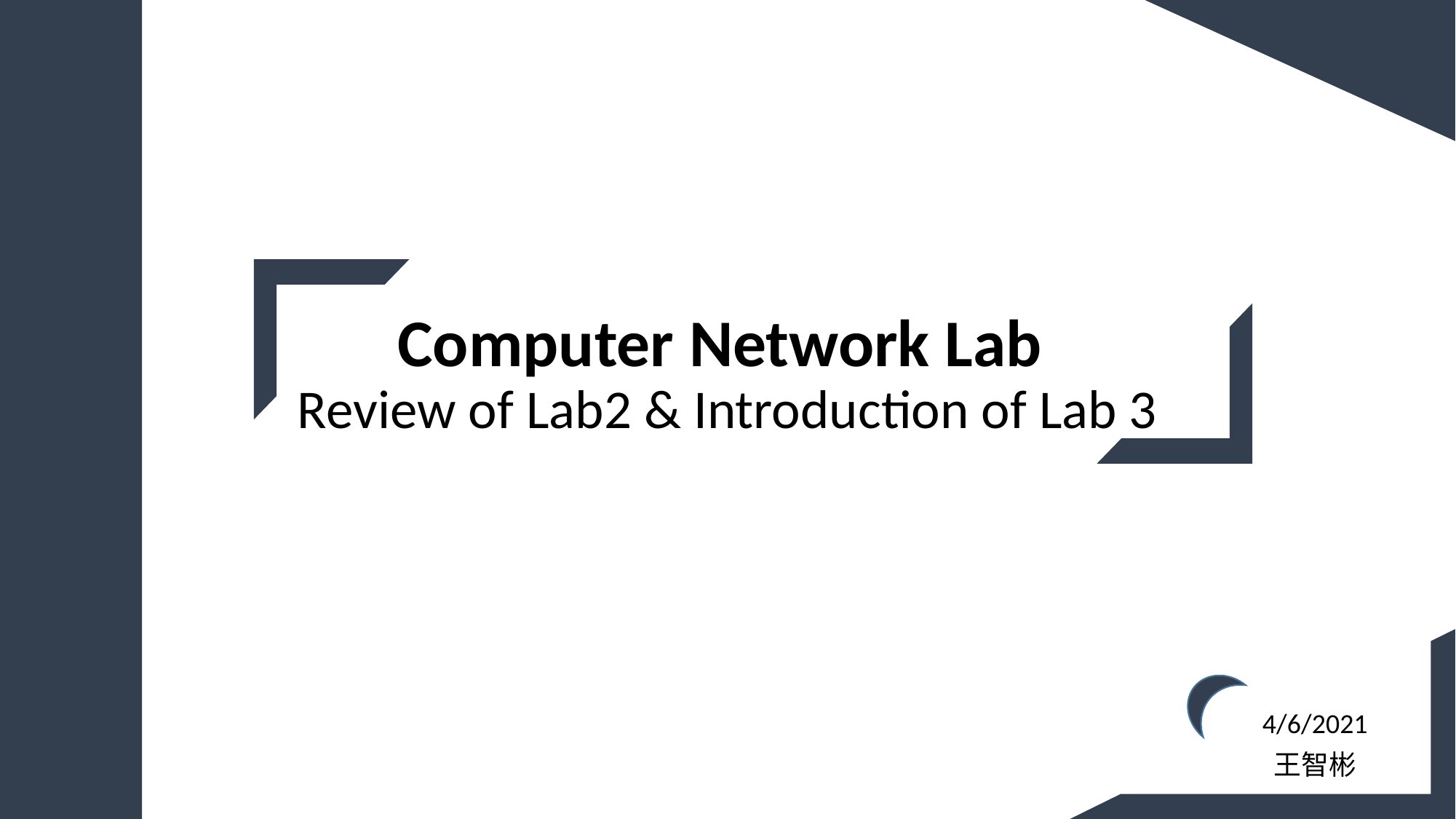

# Computer Network Lab Review of Lab2 & Introduction of Lab 3

4/6/2021
王智彬